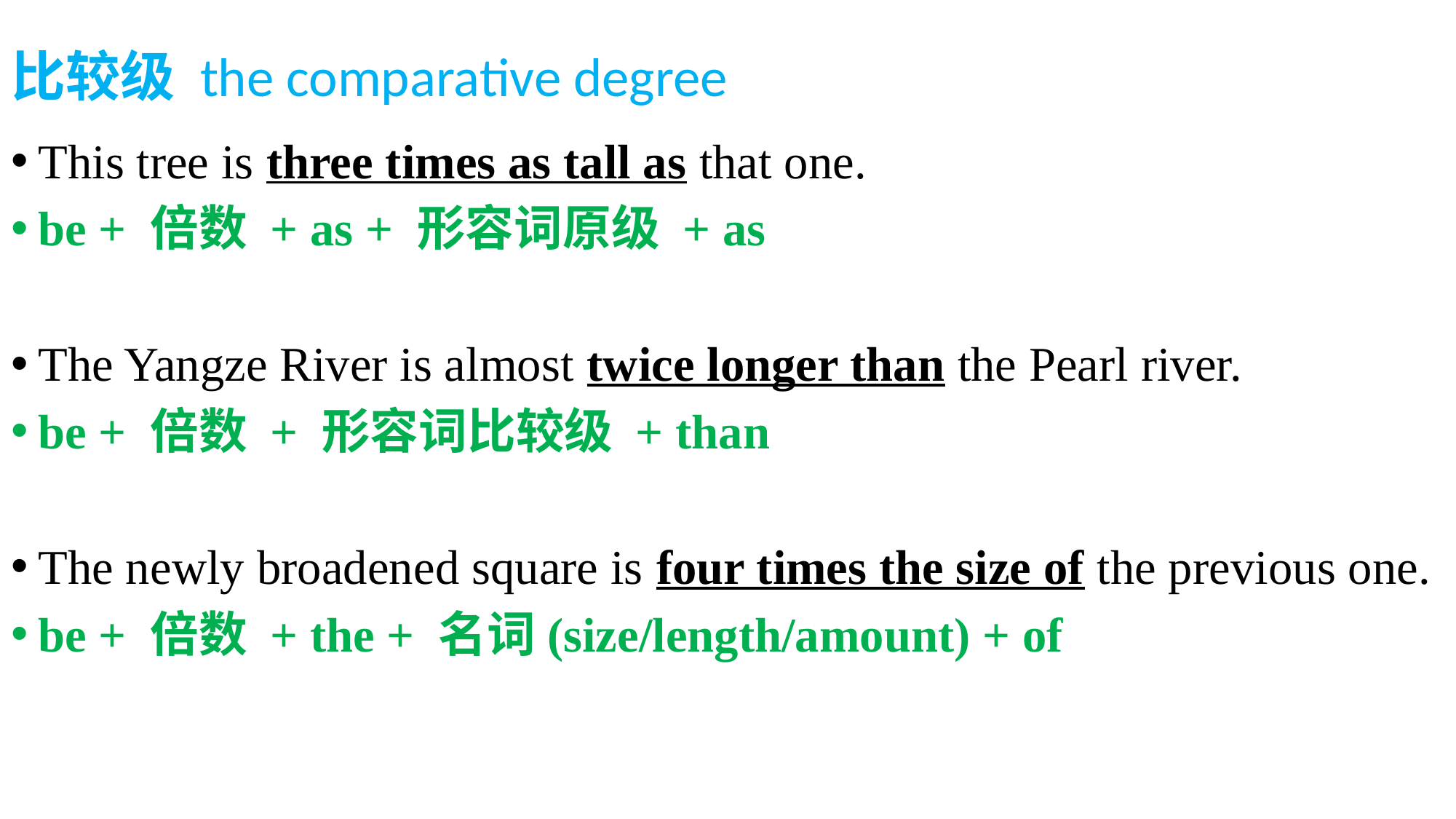

# 比较级 the comparative degree
This tree is three times as tall as that one.
be + 倍数 + as + 形容词原级 + as

The Yangze River is almost twice longer than the Pearl river.
be + 倍数 + 形容词比较级 + than

The newly broadened square is four times the size of the previous one.
be + 倍数 + the + 名词(size/length/amount) + of